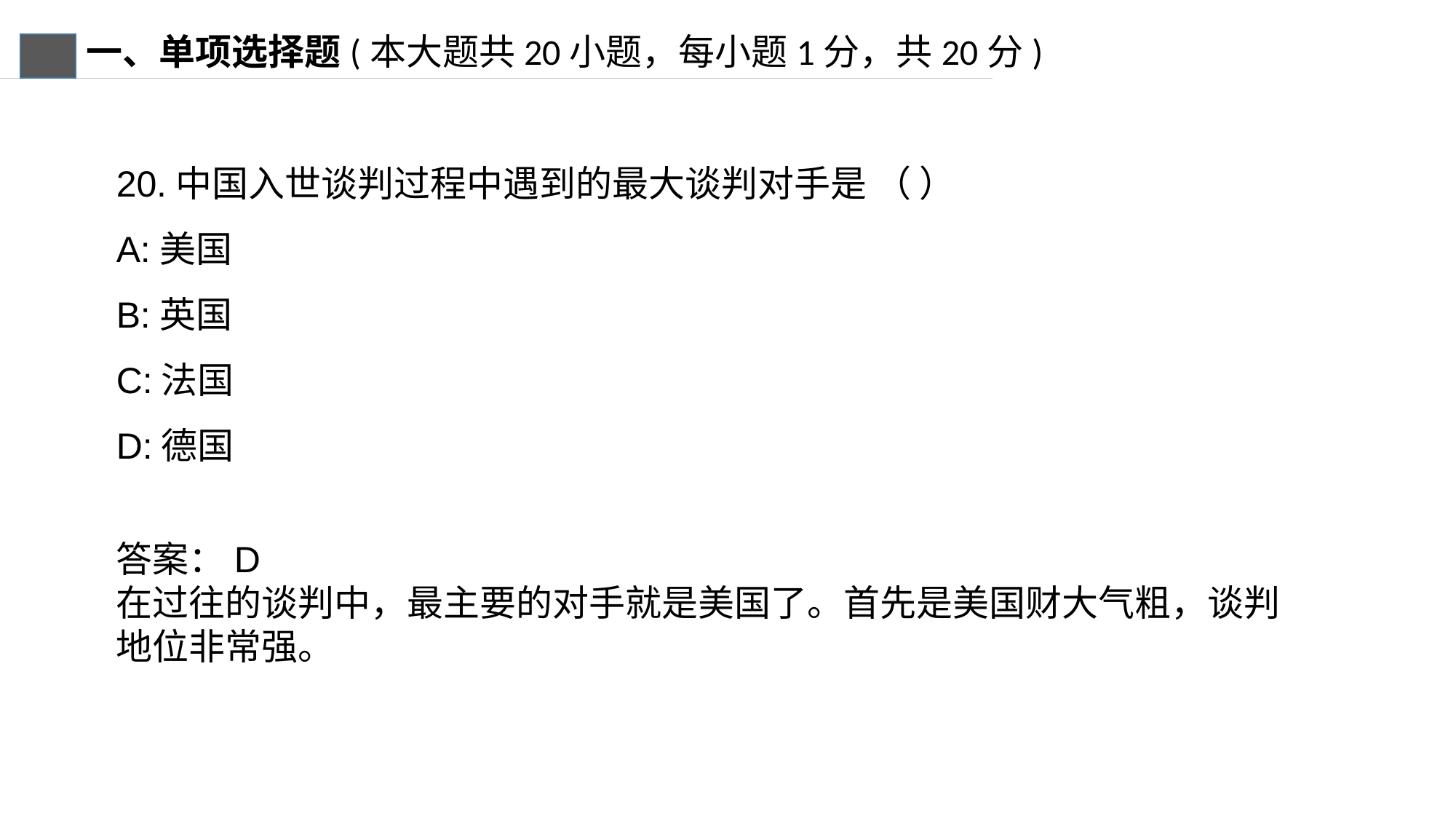

一、单项选择题(本大题共20小题，每小题1分，共20分)

20.中国入世谈判过程中遇到的最大谈判对手是 （ ）
A:美国
B:英国
C:法国
D:德国
答案：D
在过往的谈判中，最主要的对手就是美国了。首先是美国财大气粗，谈判地位非常强。